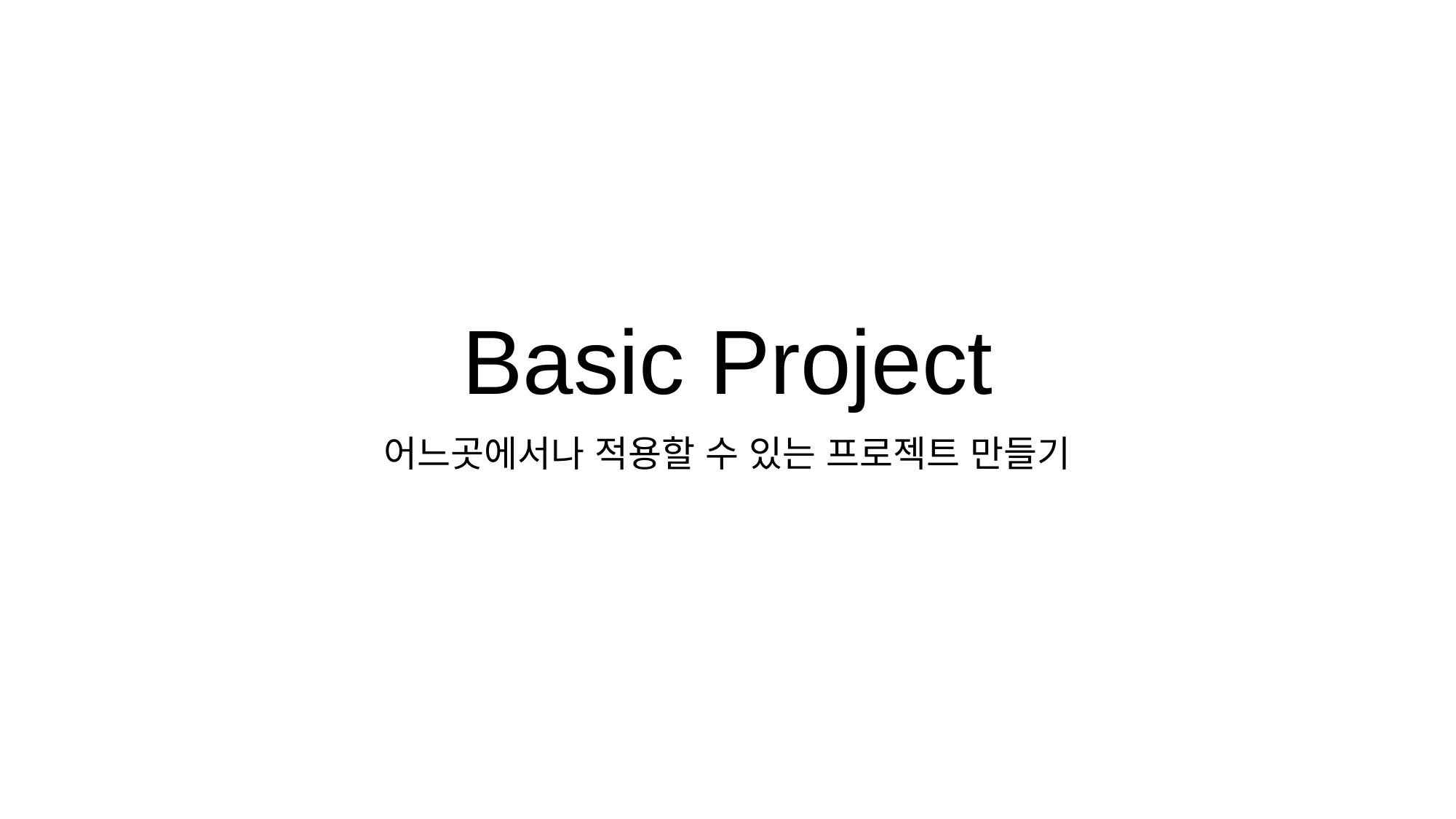

# Basic Project
어느곳에서나 적용할 수 있는 프로젝트 만들기